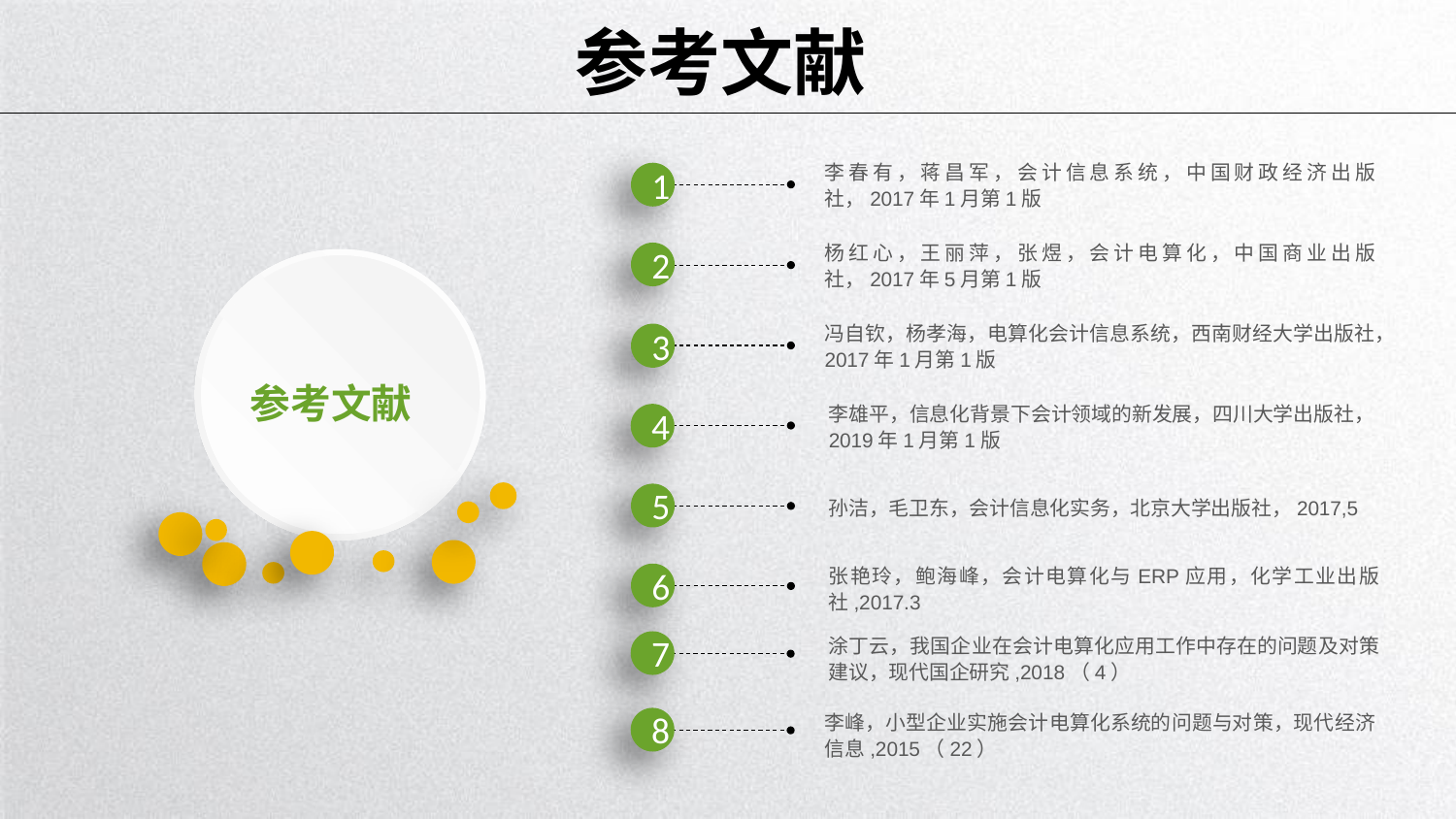

参考文献
李春有，蒋昌军，会计信息系统，中国财政经济出版社，2017年1月第1版
1
杨红心，王丽萍，张煜，会计电算化，中国商业出版社，2017年5月第1版
2

参考文献

冯自钦，杨孝海，电算化会计信息系统，西南财经大学出版社，2017年1月第1版
3
李雄平，信息化背景下会计领域的新发展，四川大学出版社，2019年1月第1版
4
5
孙洁，毛卫东，会计信息化实务，北京大学出版社，2017,5
张艳玲，鲍海峰，会计电算化与ERP应用，化学工业出版社,2017.3
6
7
涂丁云，我国企业在会计电算化应用工作中存在的问题及对策建议，现代国企研究,2018（4）
8
李峰，小型企业实施会计电算化系统的问题与对策，现代经济信息,2015（22）